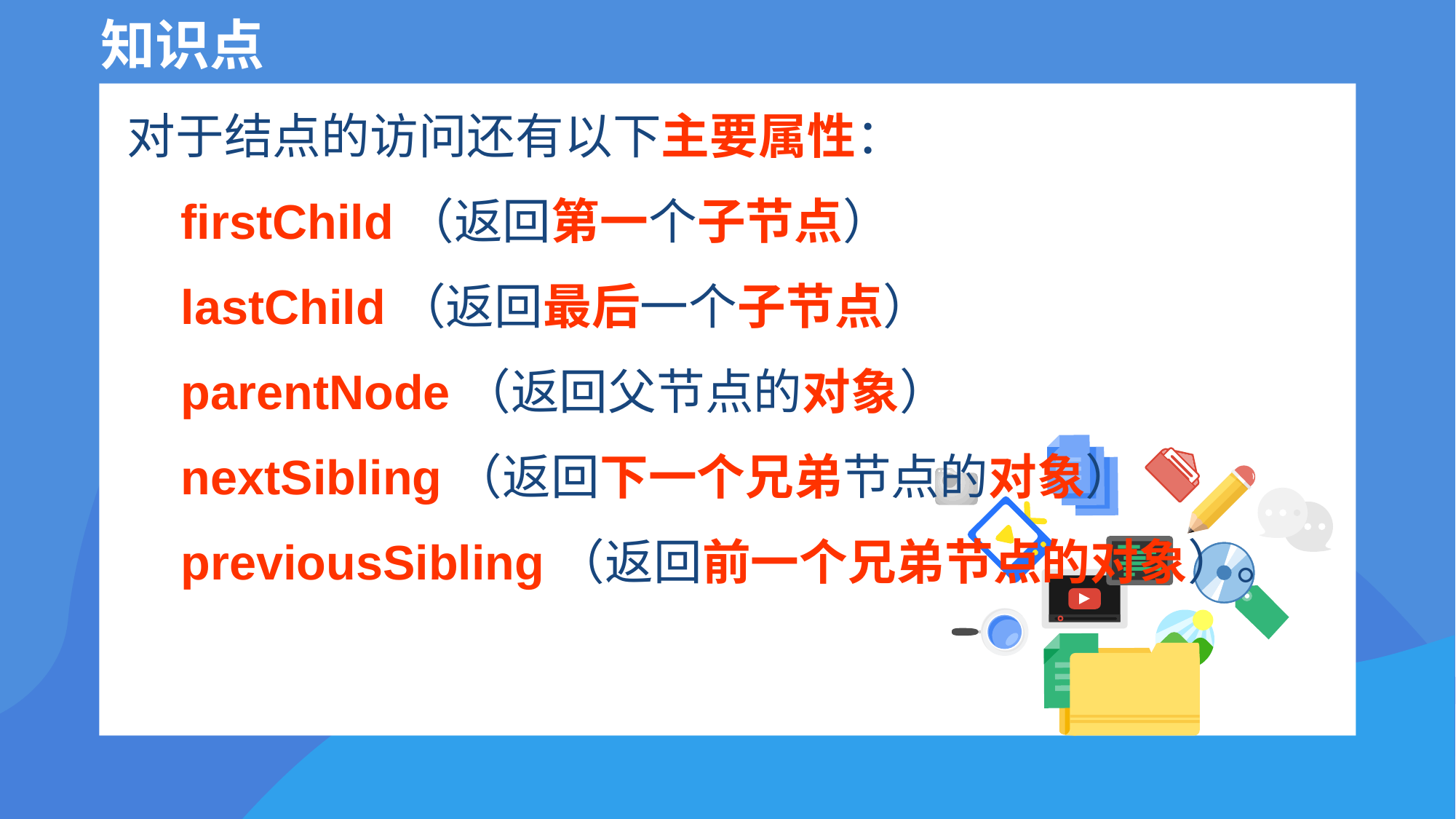

# 知识点
对于结点的访问还有以下主要属性：
    firstChild（返回第一个子节点）
    lastChild（返回最后一个子节点）
    parentNode（返回父节点的对象）
    nextSibling（返回下一个兄弟节点的对象）
    previousSibling（返回前一个兄弟节点的对象）。